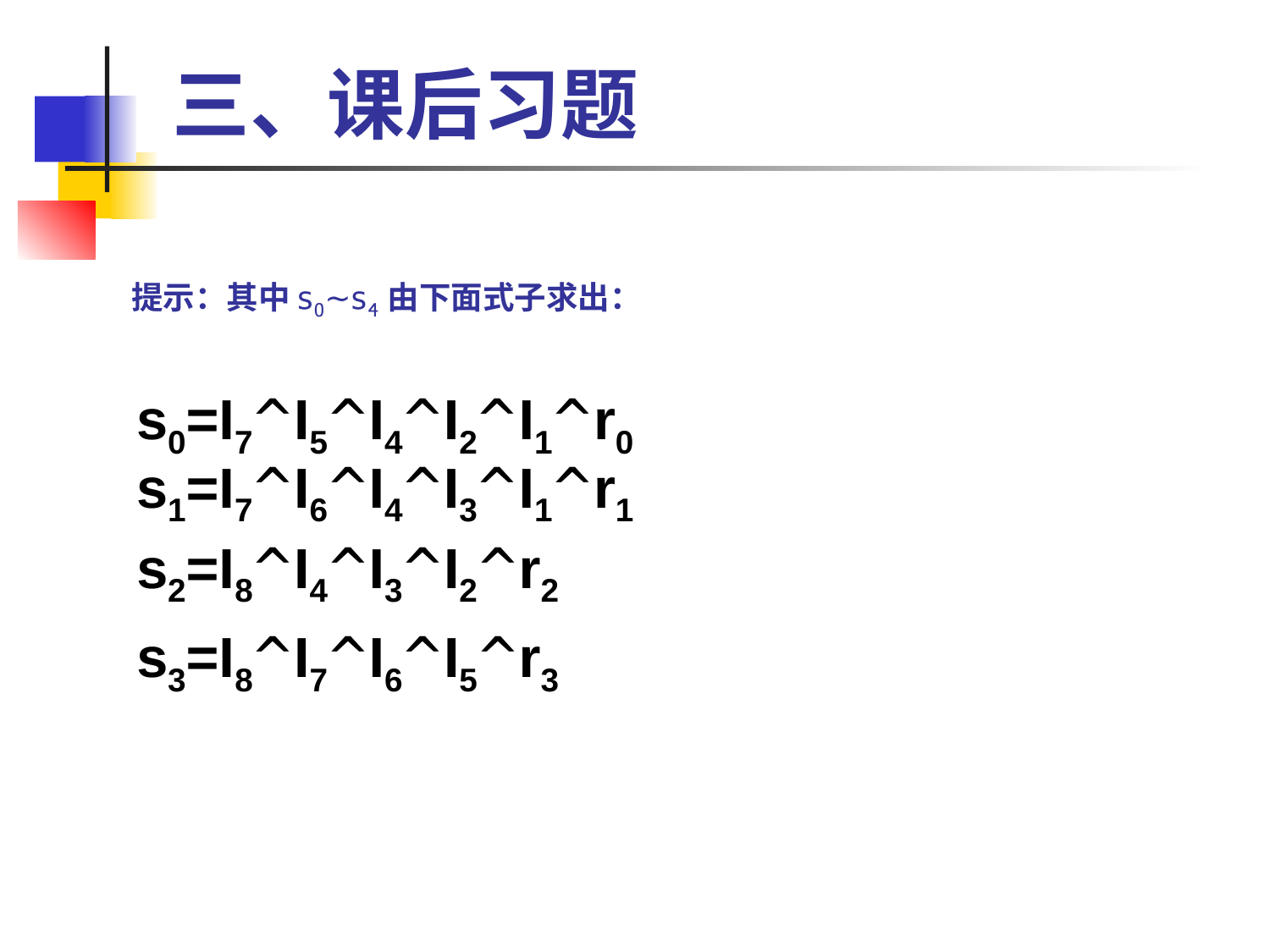

三、课后习题

提示：其中s0~s4由下面式子求出：
     s0=I7^I5^I4^I2^I1^r0
     s1=I7^I6^I4^I3^I1^r1
     s2=I8^I4^I3^I2^r2
     s3=I8^I7^I6^I5^r3

18